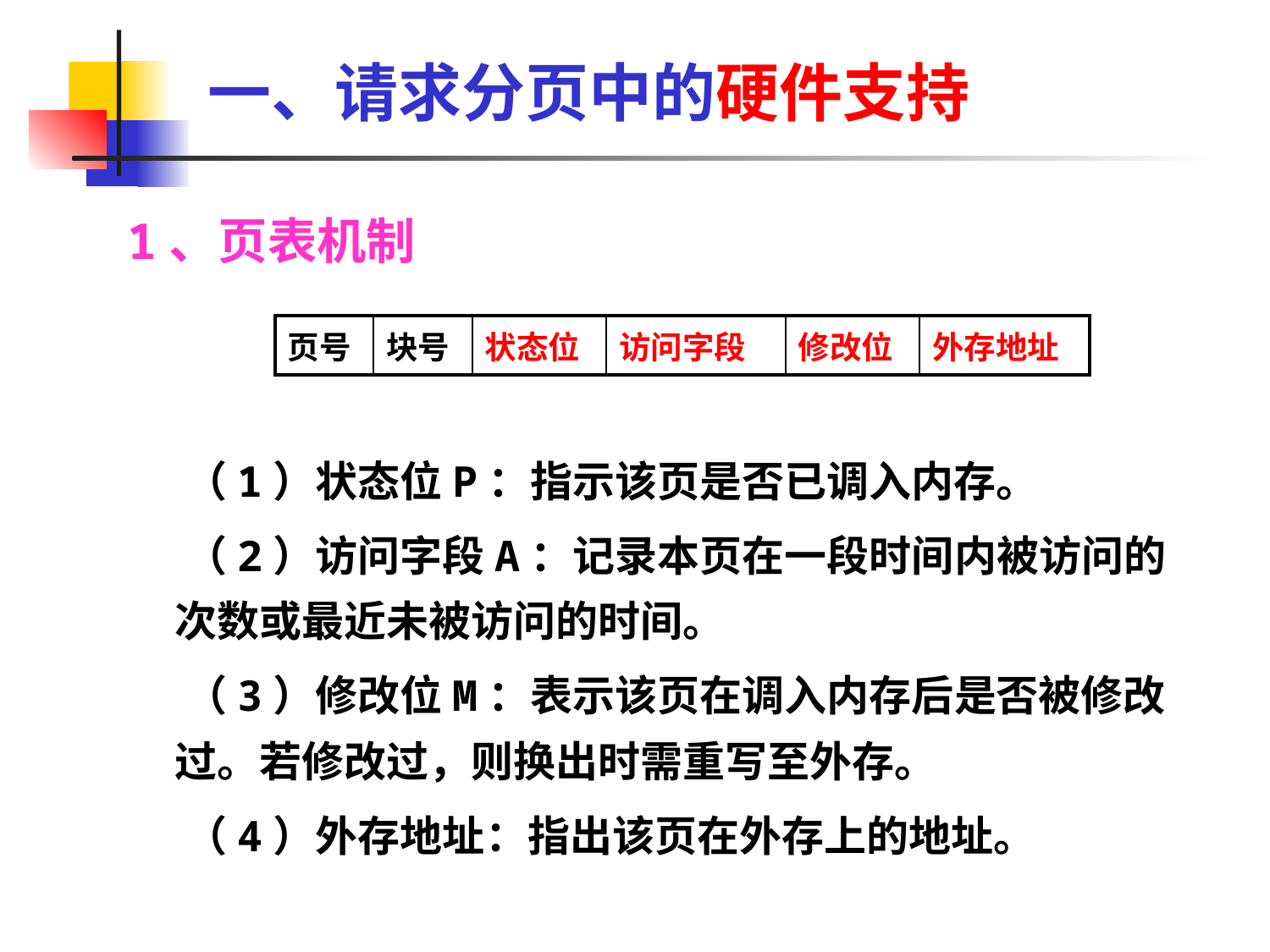

# 一、请求分页中的硬件支持
1、页表机制

     （1）状态位P：指示该页是否已调入内存。
     （2）访问字段A：记录本页在一段时间内被访问的次数或最近未被访问的时间。
     （3）修改位M：表示该页在调入内存后是否被修改过。若修改过，则换出时需重写至外存。
     （4）外存地址：指出该页在外存上的地址。
| 页号 | 块号 | 状态位 | 访问字段 | 修改位 | 外存地址 |
| --- | --- | --- | --- | --- | --- |